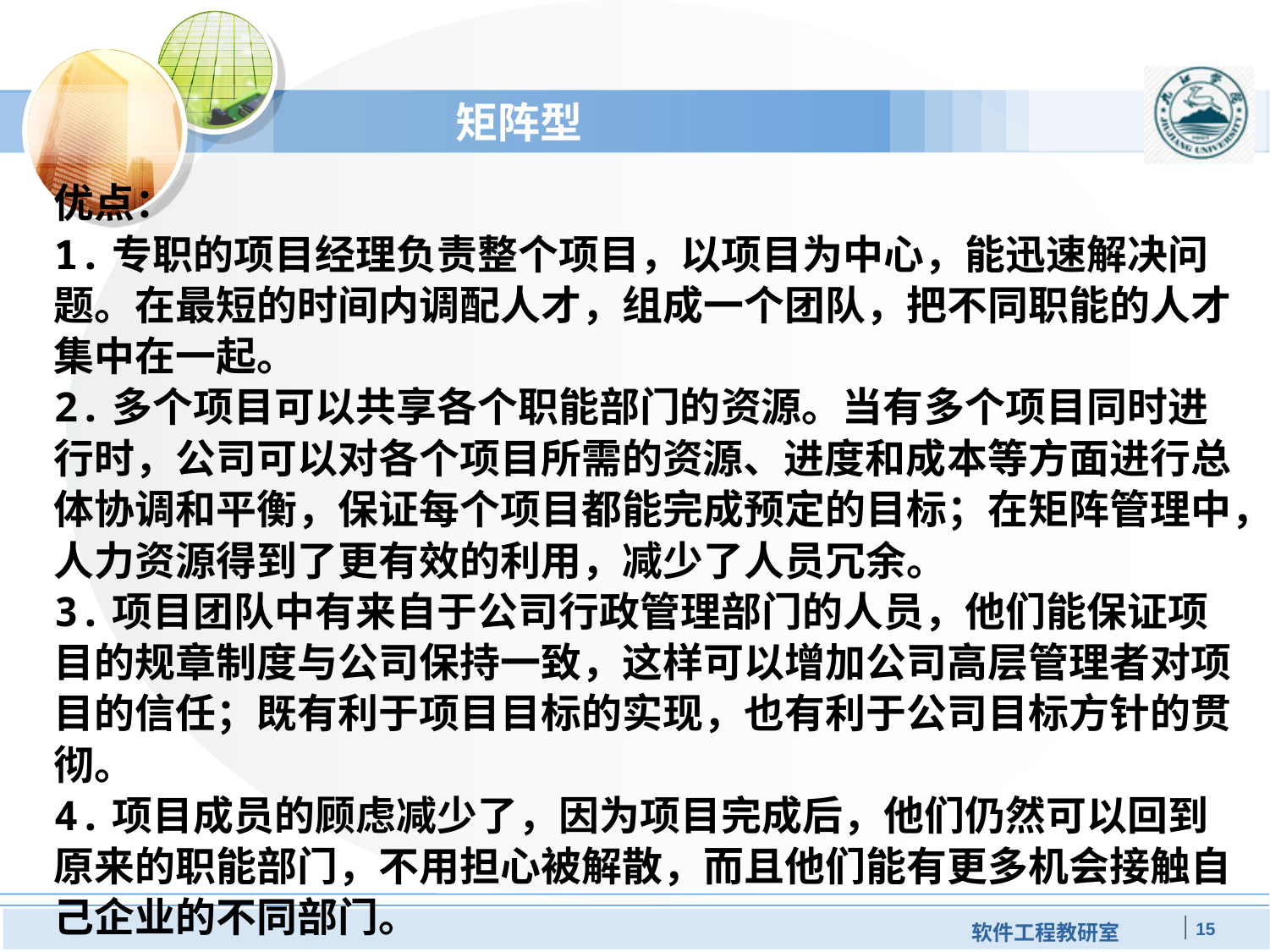

矩阵型
优点：
1.专职的项目经理负责整个项目，以项目为中心，能迅速解决问题。在最短的时间内调配人才，组成一个团队，把不同职能的人才集中在一起。
2.多个项目可以共享各个职能部门的资源。当有多个项目同时进行时，公司可以对各个项目所需的资源、进度和成本等方面进行总体协调和平衡，保证每个项目都能完成预定的目标；在矩阵管理中，人力资源得到了更有效的利用，减少了人员冗余。
3.项目团队中有来自于公司行政管理部门的人员，他们能保证项目的规章制度与公司保持一致，这样可以增加公司高层管理者对项目的信任；既有利于项目目标的实现，也有利于公司目标方针的贯彻。
4.项目成员的顾虑减少了，因为项目完成后，他们仍然可以回到原来的职能部门，不用担心被解散，而且他们能有更多机会接触自己企业的不同部门。